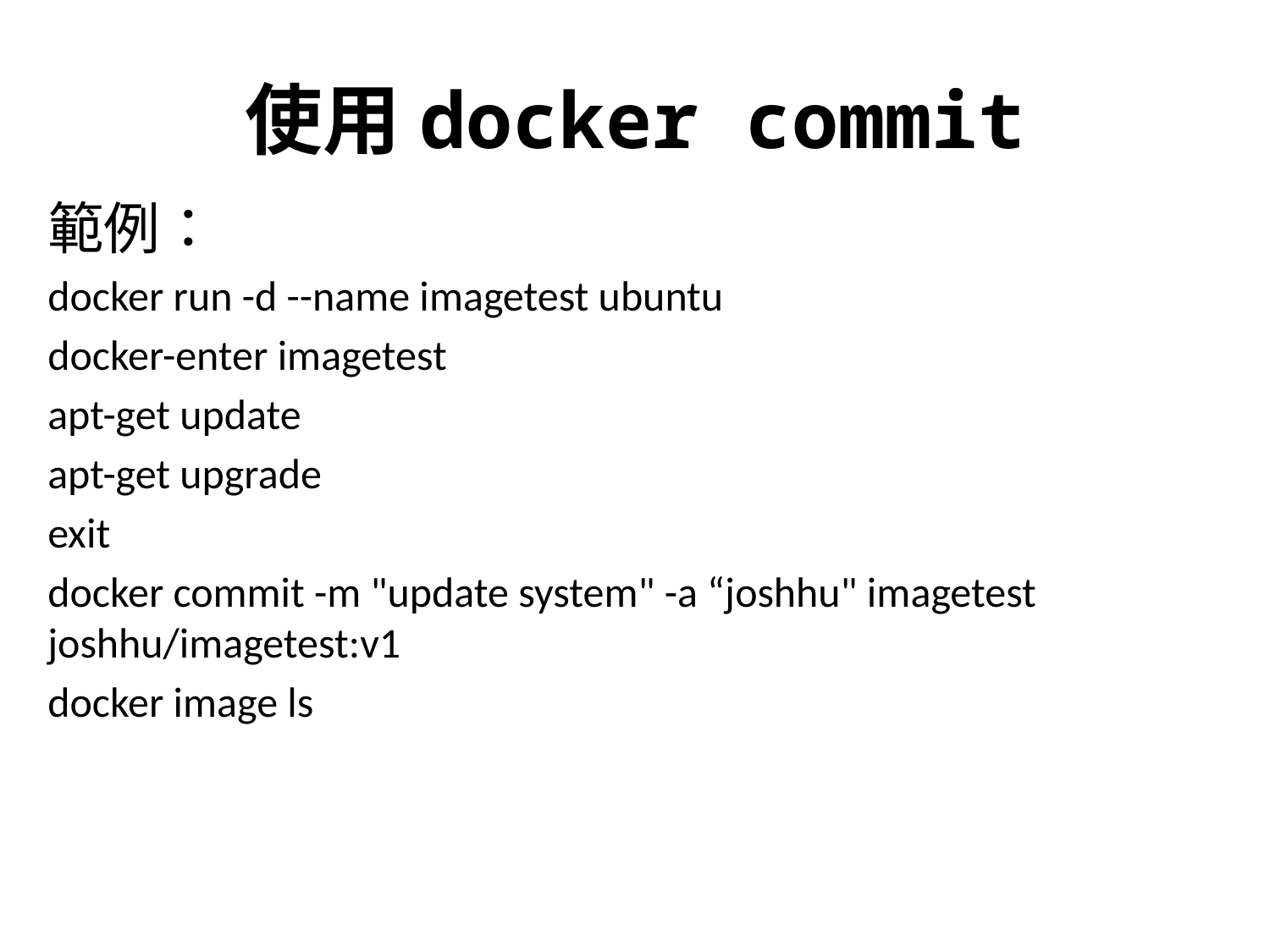

# 使用docker commit
範例：
docker run -d --name imagetest ubuntu
docker-enter imagetest
apt-get update
apt-get upgrade
exit
docker commit -m "update system" -a “joshhu" imagetest joshhu/imagetest:v1
docker image ls